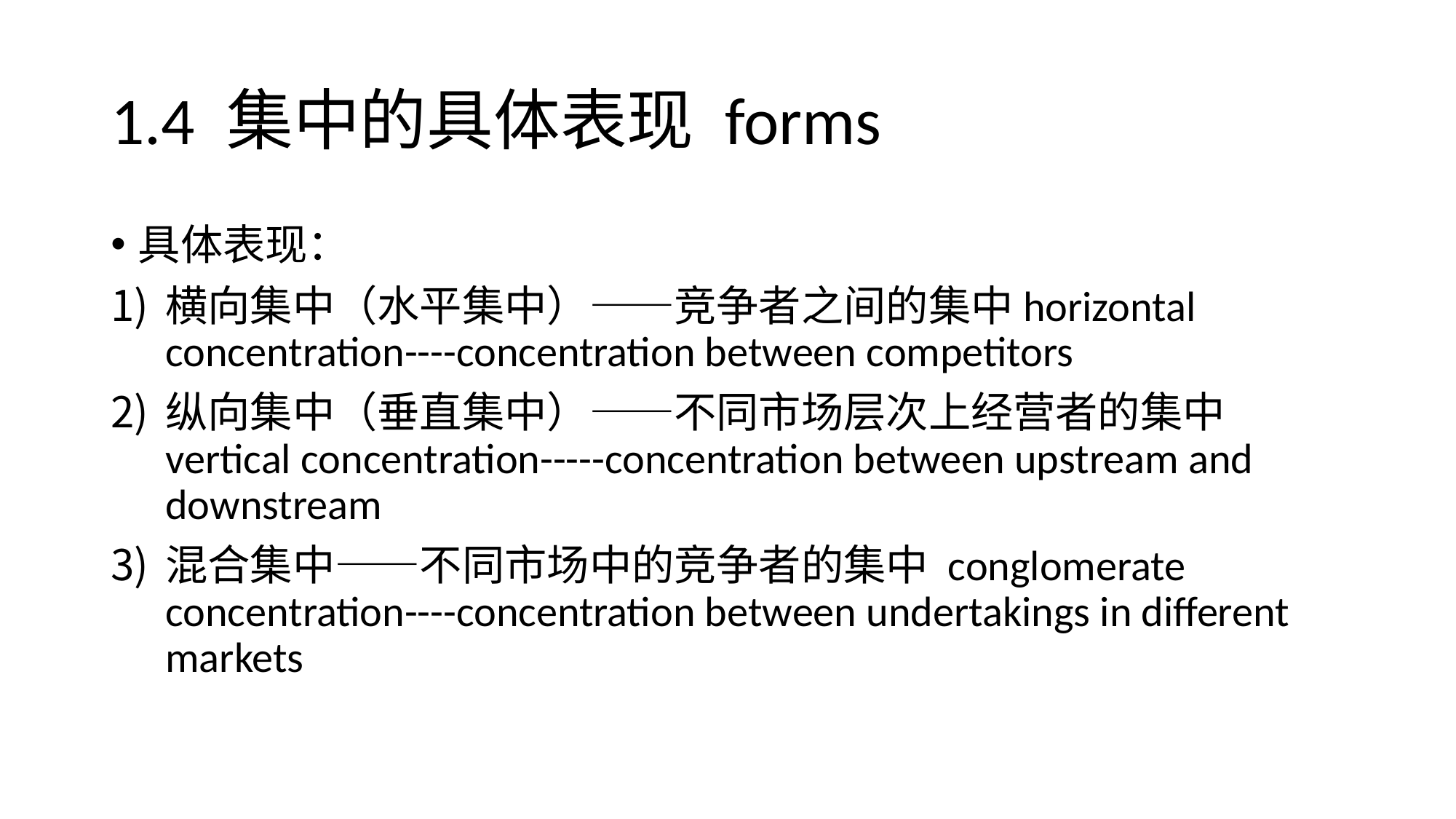

# 1.4 集中的具体表现 forms
具体表现：
横向集中（水平集中）——竞争者之间的集中horizontal concentration----concentration between competitors
纵向集中（垂直集中）——不同市场层次上经营者的集中vertical concentration-----concentration between upstream and downstream
混合集中——不同市场中的竞争者的集中 conglomerate concentration----concentration between undertakings in different markets